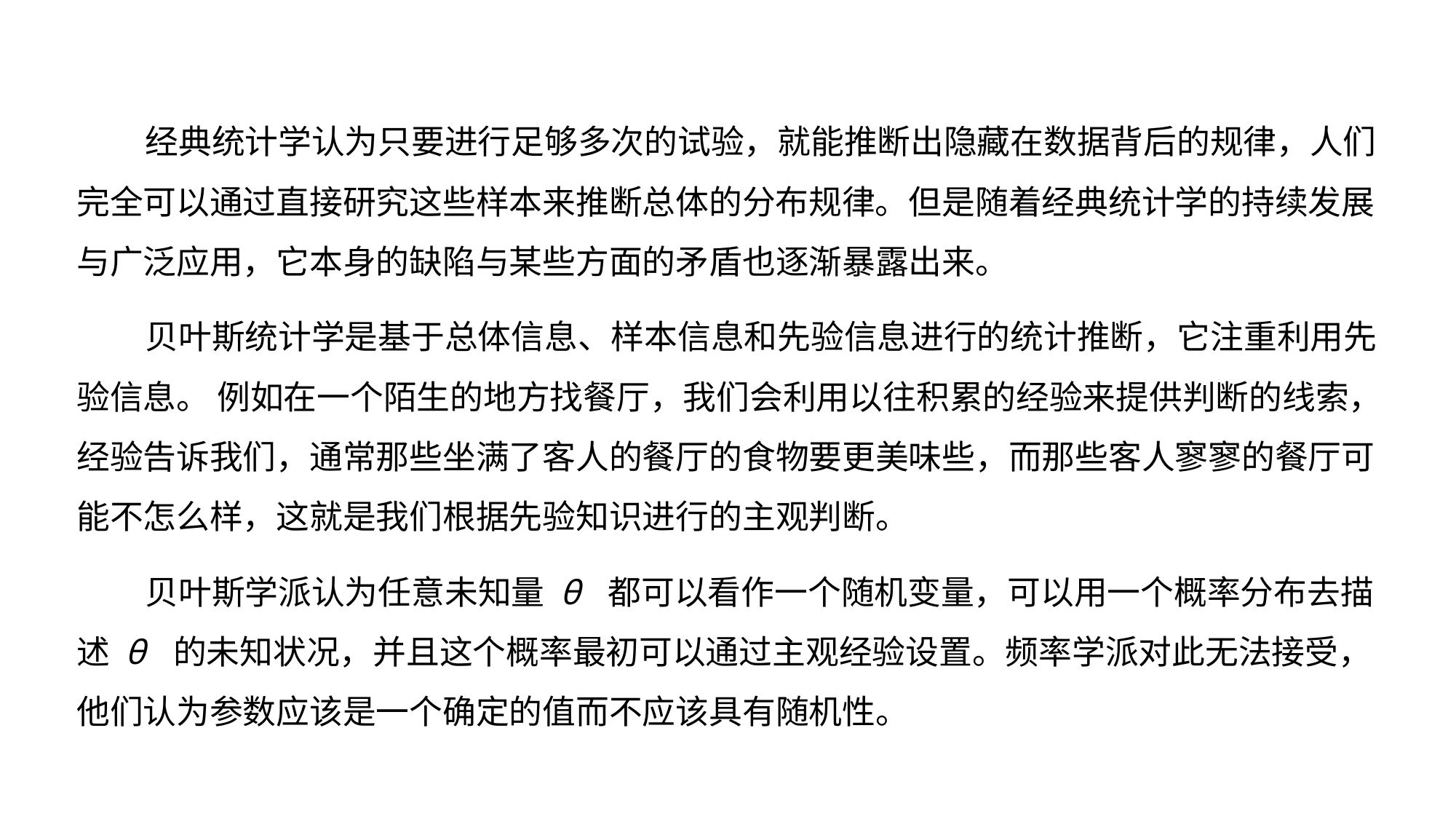

经典统计学认为只要进行足够多次的试验，就能推断出隐藏在数据背后的规律，人们完全可以通过直接研究这些样本来推断总体的分布规律。但是随着经典统计学的持续发展与广泛应用，它本身的缺陷与某些方面的矛盾也逐渐暴露出来。
贝叶斯统计学是基于总体信息、样本信息和先验信息进行的统计推断，它注重利用先验信息。 例如在一个陌生的地方找餐厅，我们会利用以往积累的经验来提供判断的线索，经验告诉我们，通常那些坐满了客人的餐厅的食物要更美味些，而那些客人寥寥的餐厅可能不怎么样，这就是我们根据先验知识进行的主观判断。
贝叶斯学派认为任意未知量 θ 都可以看作一个随机变量，可以用一个概率分布去描述 θ 的未知状况，并且这个概率最初可以通过主观经验设置。频率学派对此无法接受，他们认为参数应该是一个确定的值而不应该具有随机性。